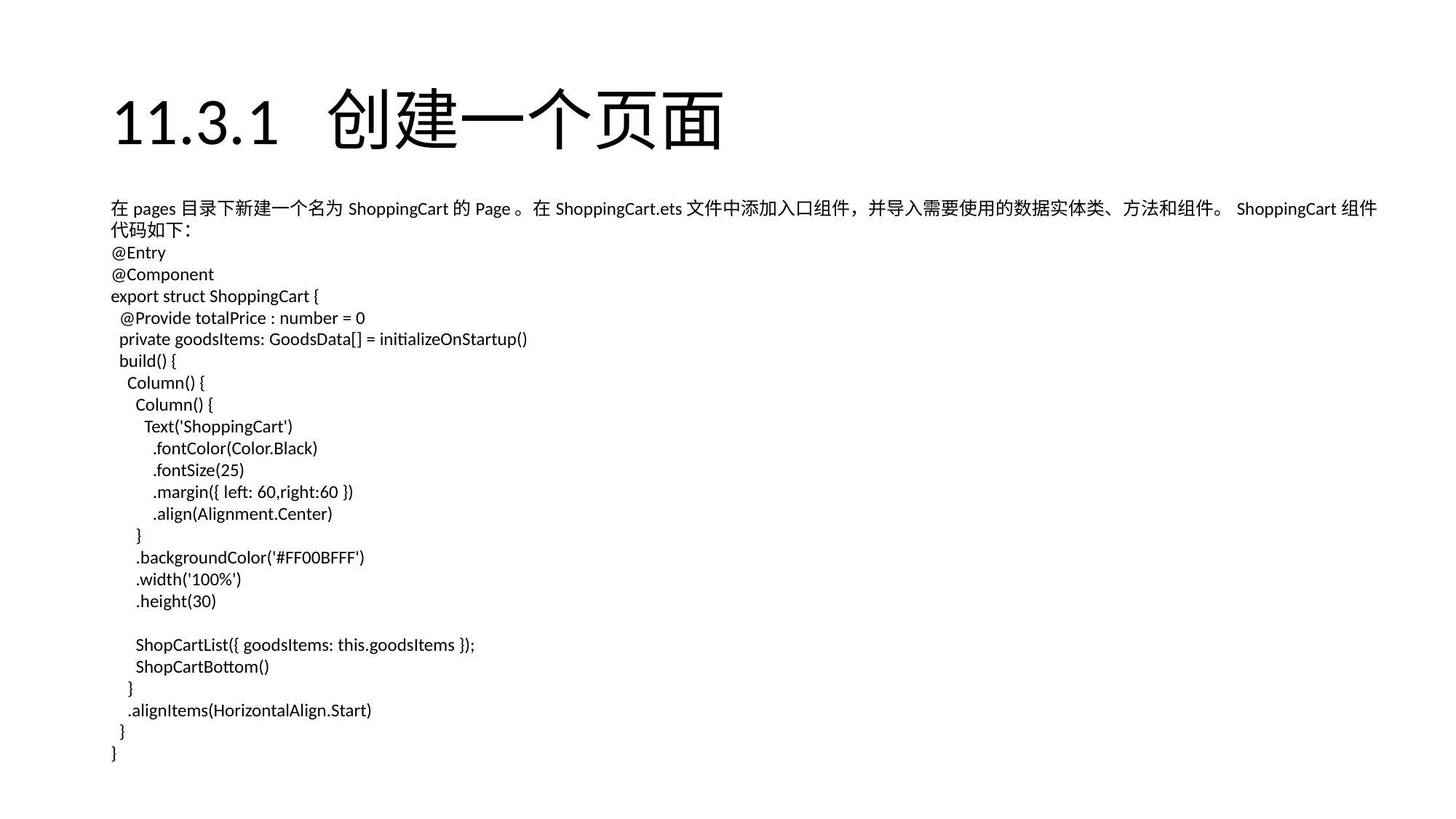

# 11.3.1  创建一个页面
在pages目录下新建一个名为ShoppingCart的Page。在ShoppingCart.ets文件中添加入口组件，并导入需要使用的数据实体类、方法和组件。ShoppingCart组件代码如下：
@Entry
@Component
export struct ShoppingCart {
  @Provide totalPrice : number = 0
  private goodsItems: GoodsData[] = initializeOnStartup()
  build() {
    Column() {
      Column() {
        Text('ShoppingCart')
          .fontColor(Color.Black)
          .fontSize(25)
          .margin({ left: 60,right:60 })
          .align(Alignment.Center)
      }
      .backgroundColor('#FF00BFFF')
      .width('100%')
      .height(30)

      ShopCartList({ goodsItems: this.goodsItems });
      ShopCartBottom()
    }
    .alignItems(HorizontalAlign.Start)
  }
}